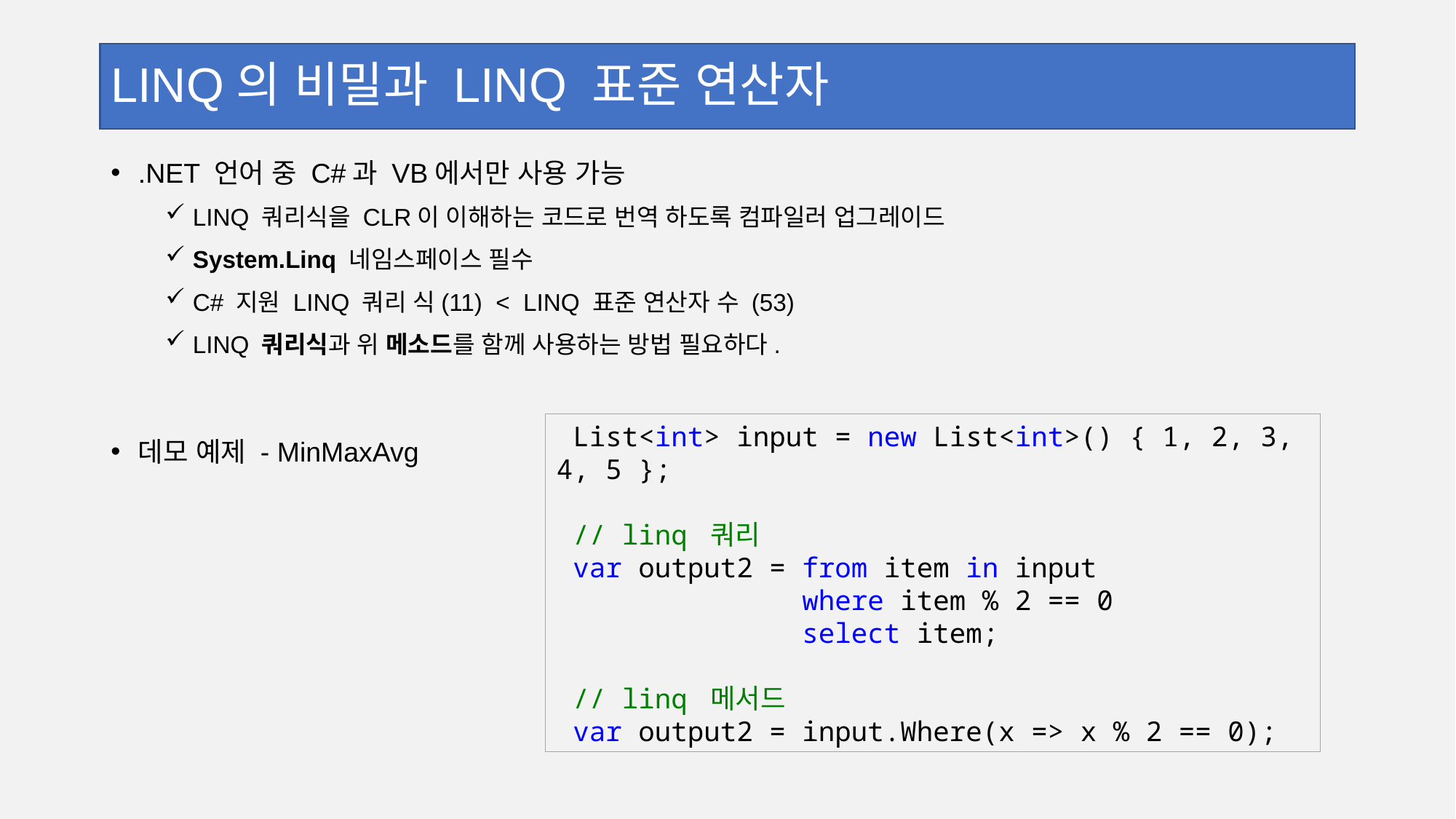

# LINQ의 비밀과 LINQ 표준 연산자
.NET 언어 중 C#과 VB에서만 사용 가능
LINQ 쿼리식을 CLR이 이해하는 코드로 번역 하도록 컴파일러 업그레이드
System.Linq 네임스페이스 필수
C# 지원 LINQ 쿼리 식(11)  <  LINQ 표준 연산자 수 (53)
LINQ 쿼리식과 위 메소드를 함께 사용하는 방법 필요하다.

데모 예제 - MinMaxAvg
 List<int> input = new List<int>() { 1, 2, 3, 4, 5 };

 // linq 쿼리
 var output2 = from item in input
               where item % 2 == 0
               select item;

 // linq 메서드
 var output2 = input.Where(x => x % 2 == 0);